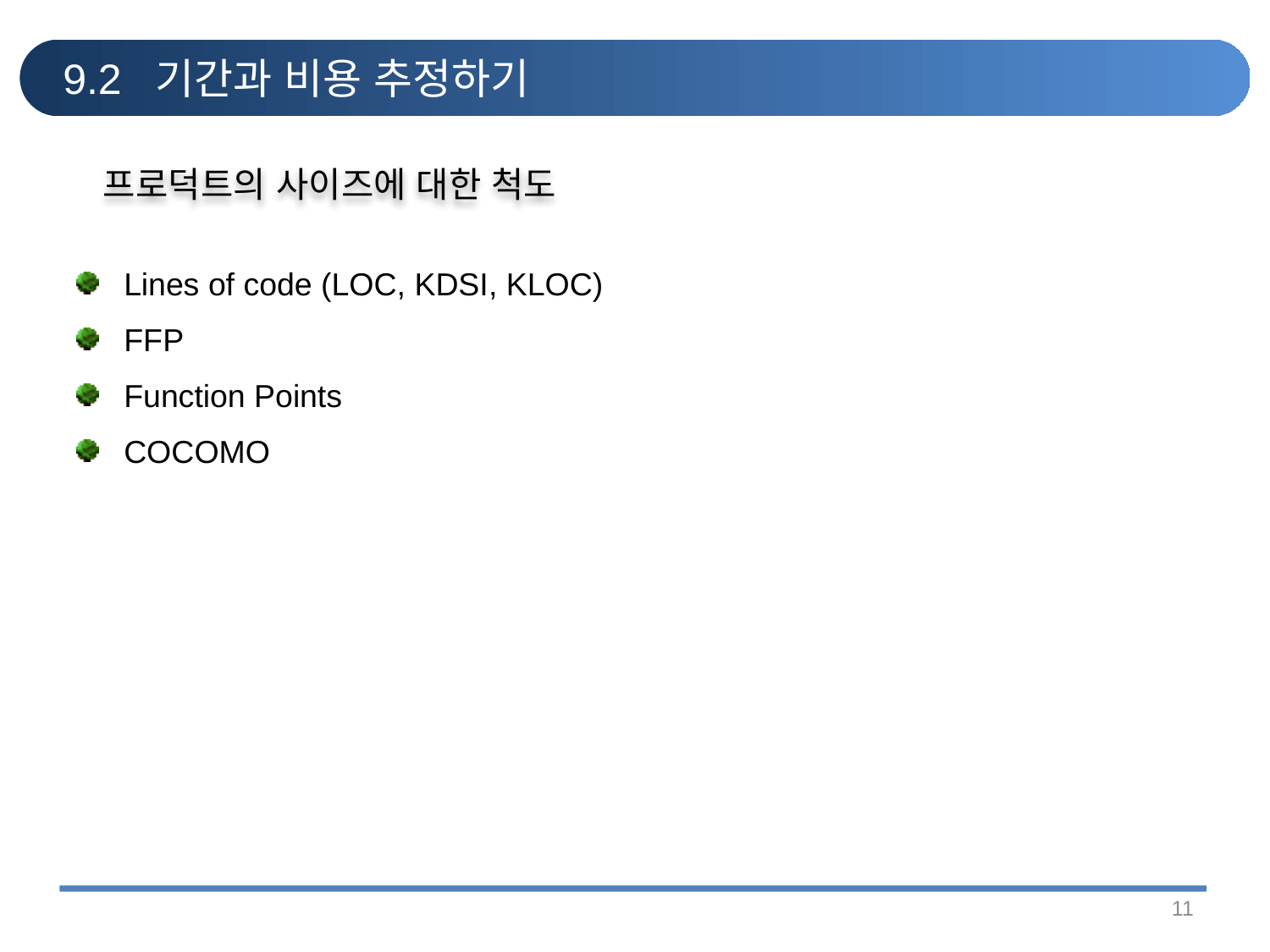

# 9.2  기간과 비용 추정하기
프로덕트의 사이즈에 대한 척도
Lines of code (LOC, KDSI, KLOC)
FFP
Function Points
COCOMO
11